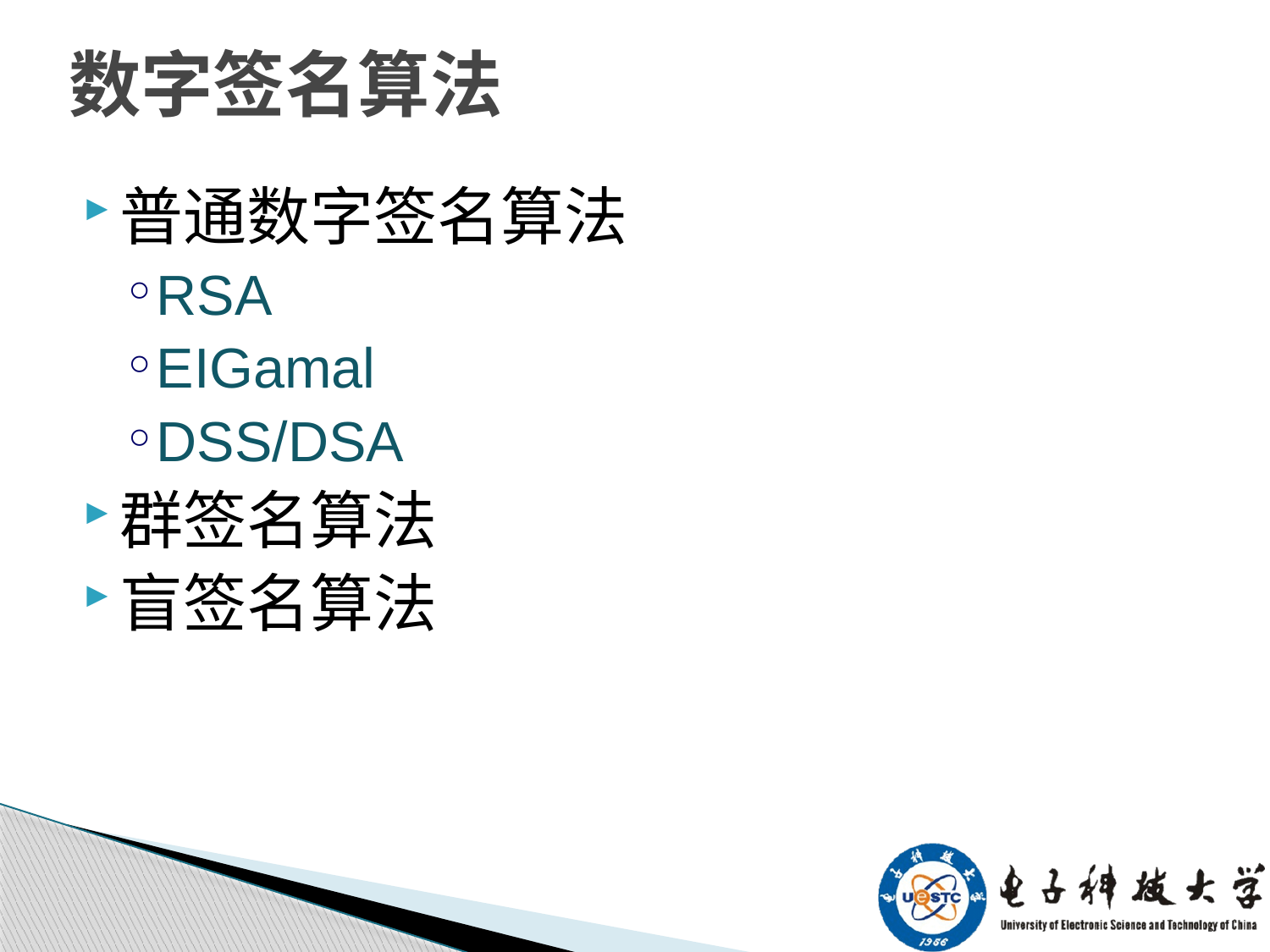

# 数字签名算法
普通数字签名算法
RSA
EIGamal
DSS/DSA
群签名算法
盲签名算法